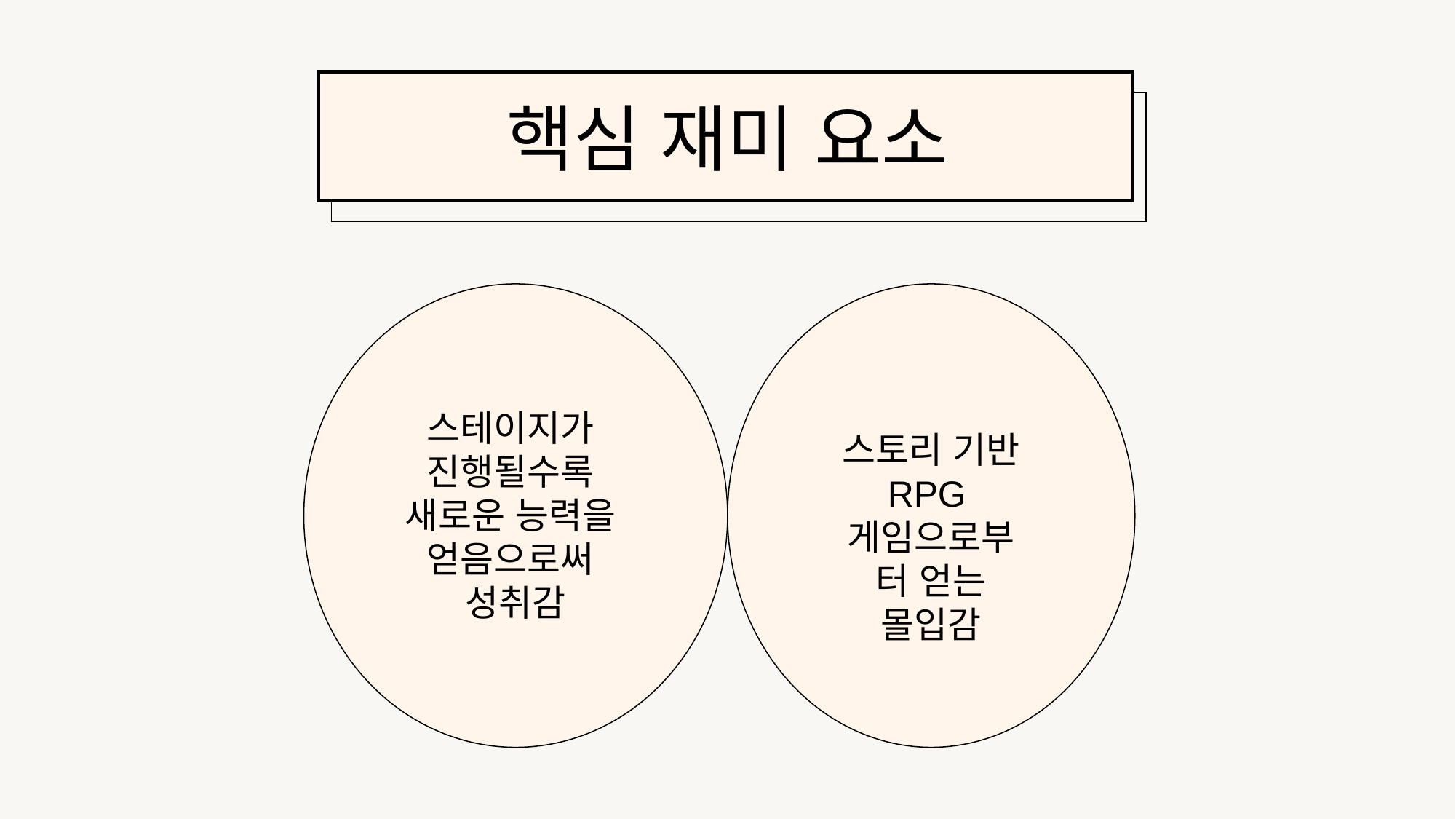

핵심 재미 요소

스테이지가
진행될수록
새로운 능력을
얻음으로써
성취감
스토리 기반 RPG게임으로부터 얻는 몰입감